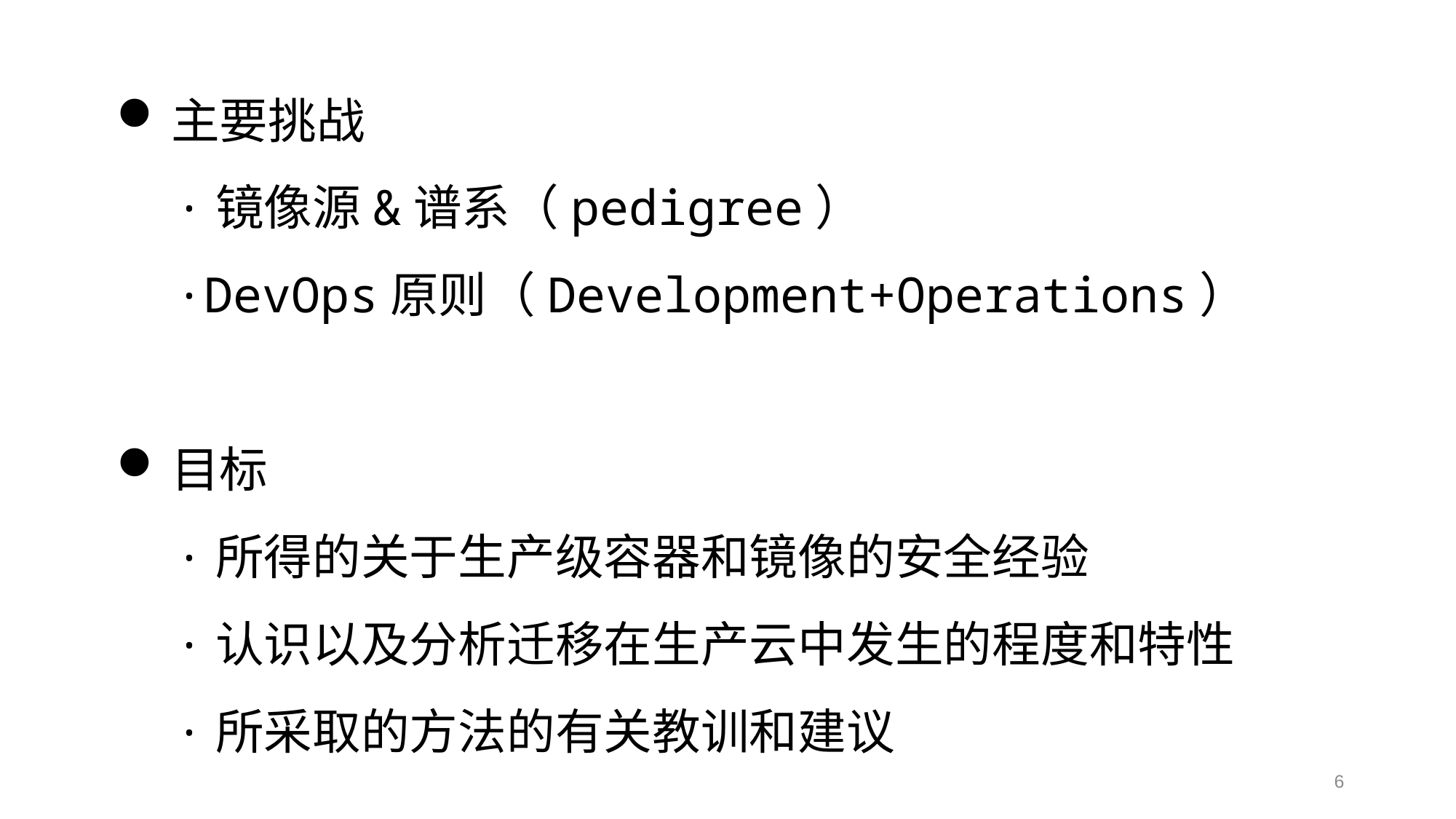

主要挑战
  ·镜像源&谱系（pedigree）
  ·DevOps原则（Development+Operations）

目标
  ·所得的关于生产级容器和镜像的安全经验
  ·认识以及分析迁移在生产云中发生的程度和特性
  ·所采取的方法的有关教训和建议
6